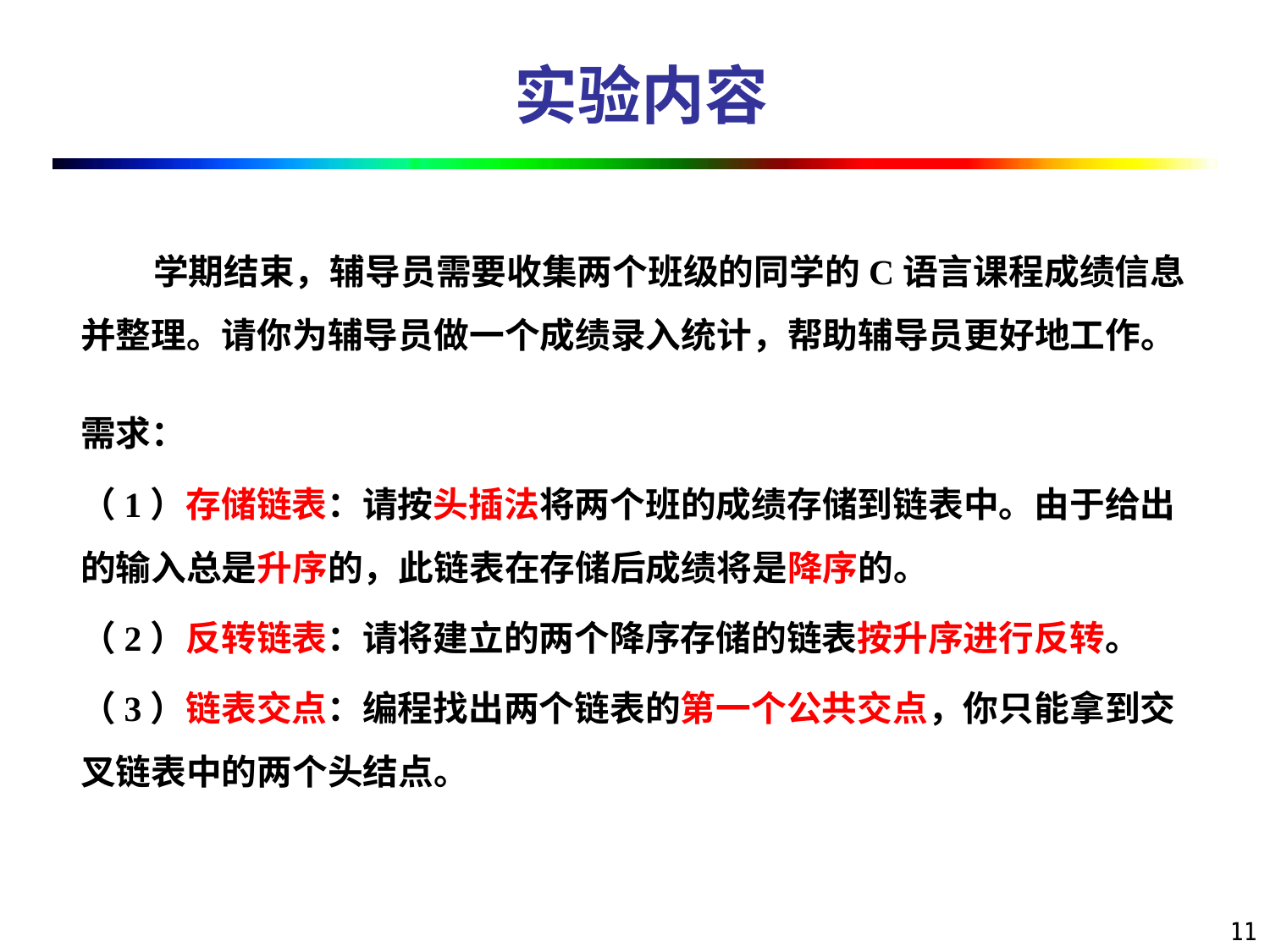

# 实验内容

        学期结束，辅导员需要收集两个班级的同学的C语言课程成绩信息并整理。请你为辅导员做一个成绩录入统计，帮助辅导员更好地工作。

需求：
（1）存储链表：请按头插法将两个班的成绩存储到链表中。由于给出的输入总是升序的，此链表在存储后成绩将是降序的。
（2）反转链表：请将建立的两个降序存储的链表按升序进行反转。
（3）链表交点：编程找出两个链表的第一个公共交点，你只能拿到交叉链表中的两个头结点。
11